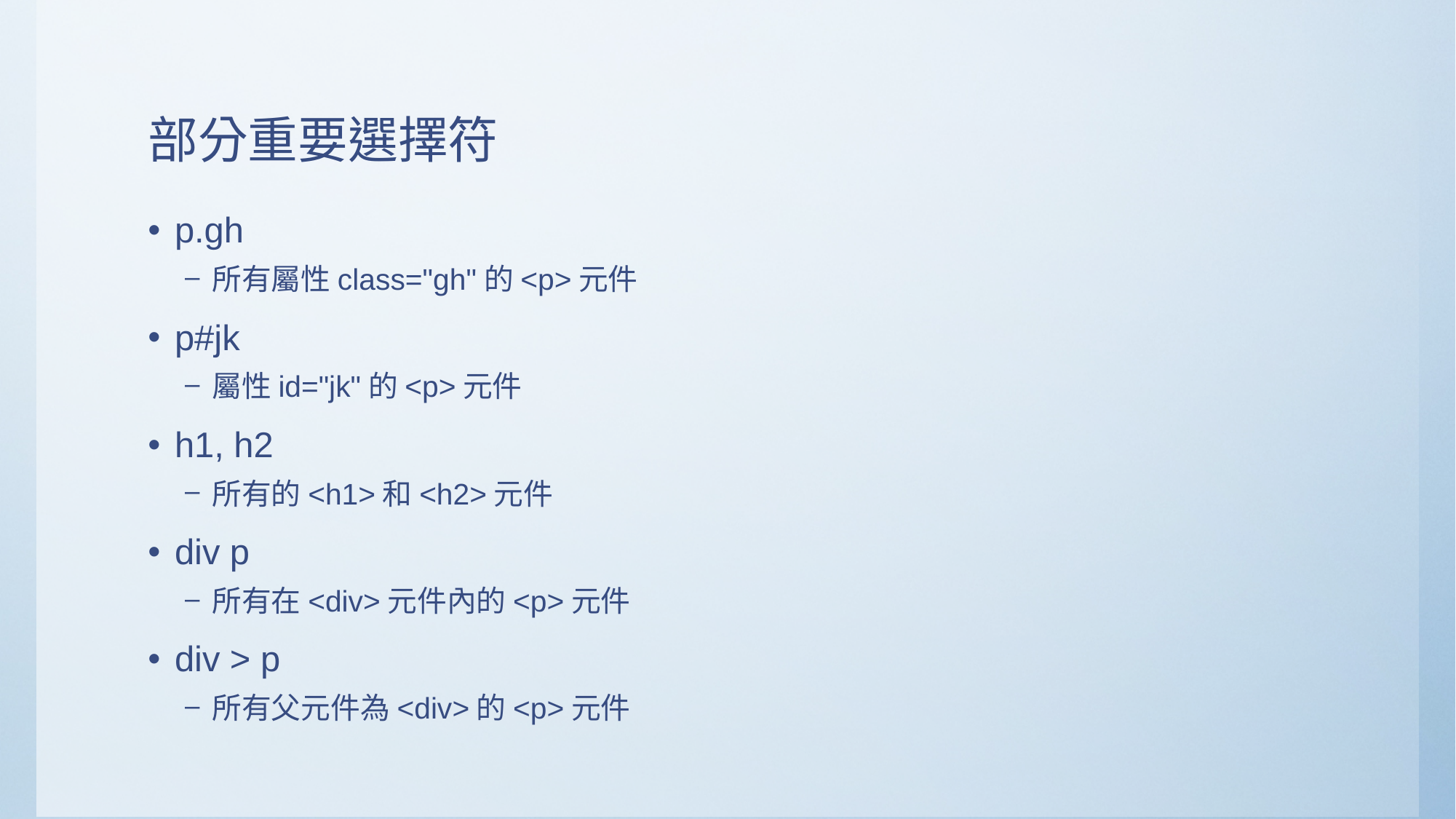

# 部分重要選擇符
p.gh
所有屬性class="gh"的<p>元件
p#jk
屬性id="jk"的<p>元件
h1, h2
所有的<h1>和<h2>元件
div p
所有在<div>元件內的<p>元件
div > p
所有父元件為<div>的<p>元件